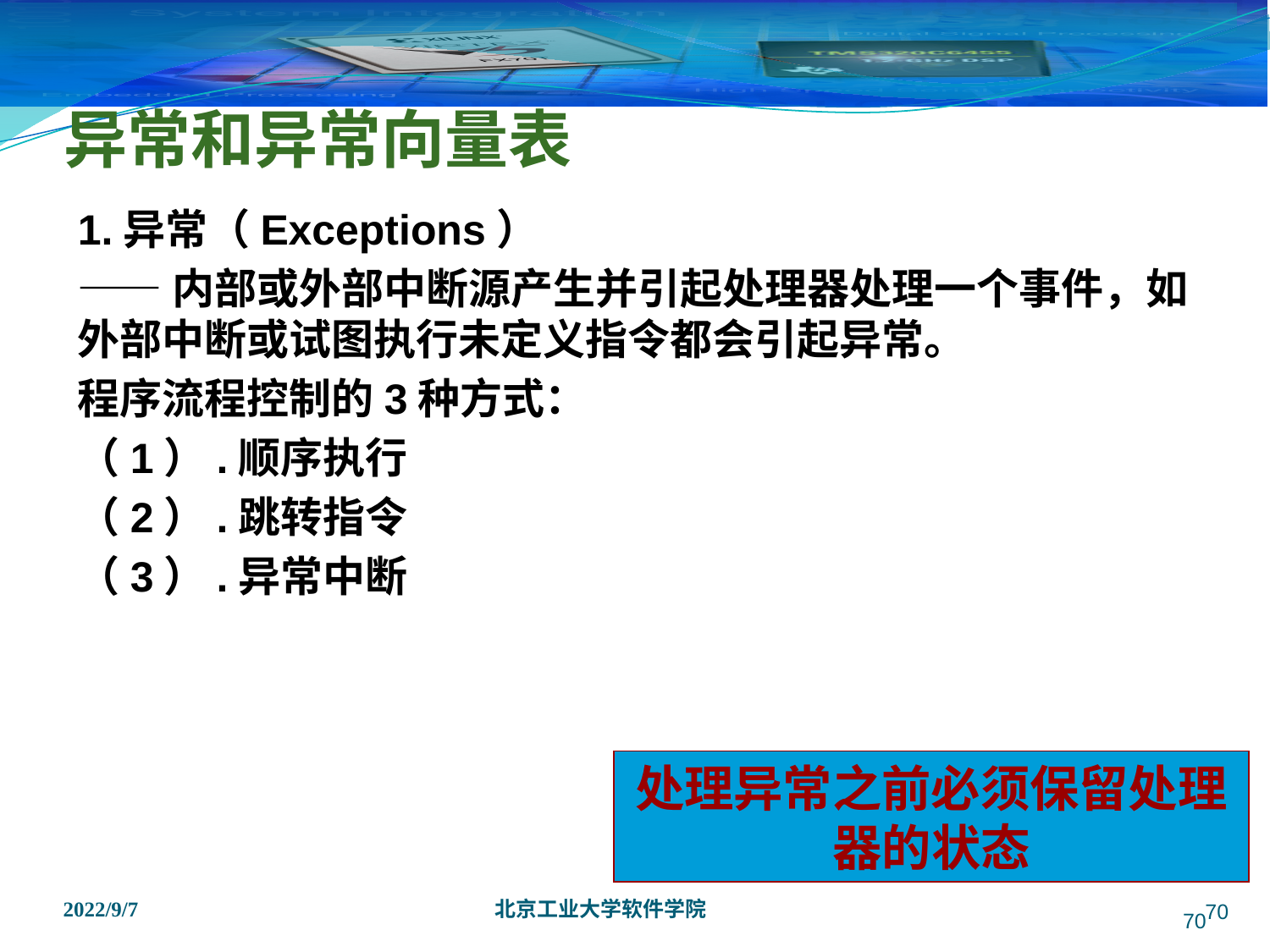

# 异常和异常向量表
1.异常（Exceptions）
——内部或外部中断源产生并引起处理器处理一个事件，如外部中断或试图执行未定义指令都会引起异常。
程序流程控制的3种方式：
（1）.顺序执行
（2）.跳转指令
（3）.异常中断
处理异常之前必须保留处理器的状态
70